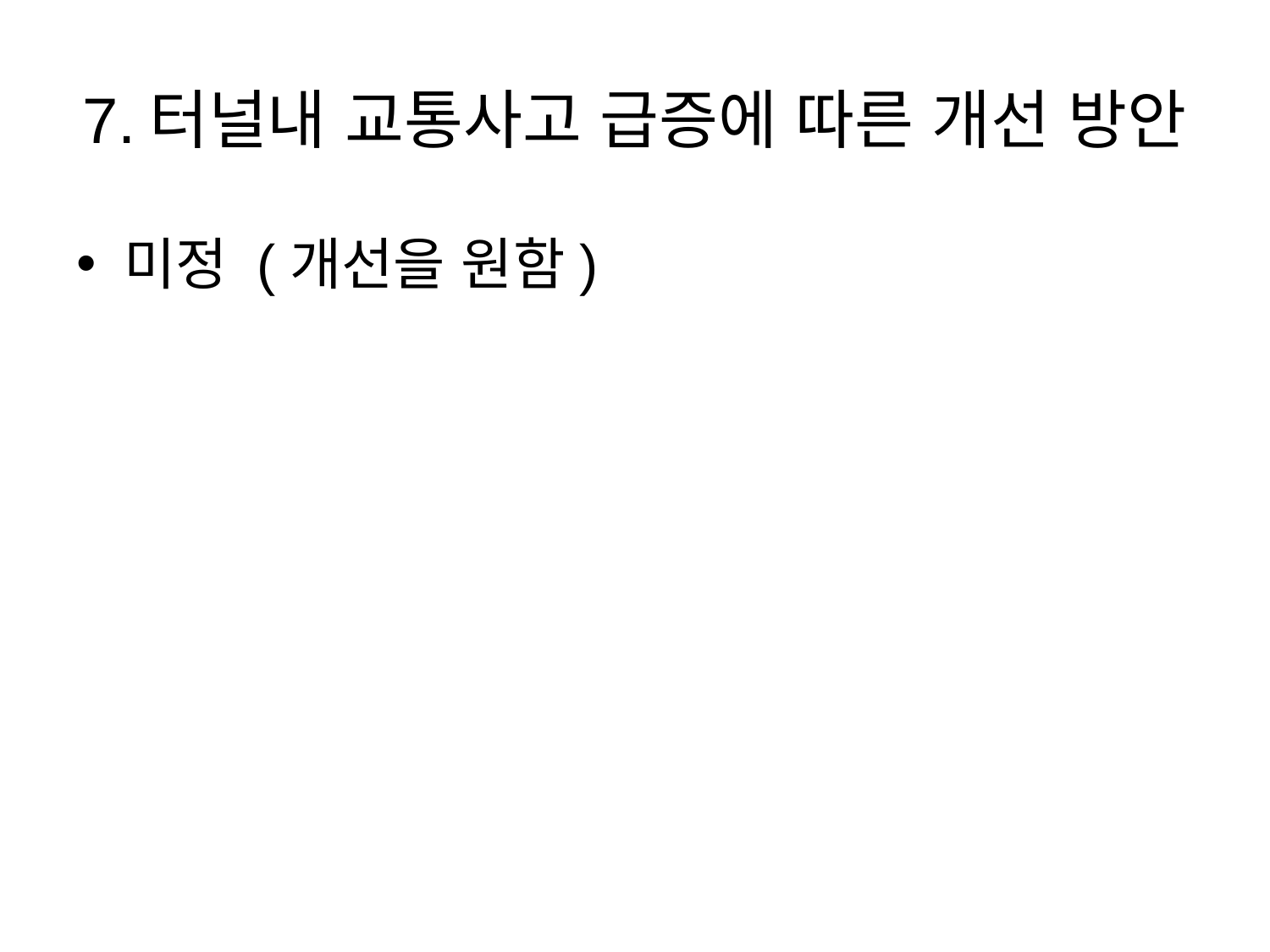

# 7.터널내 교통사고 급증에 따른 개선 방안
미정 (개선을 원함)